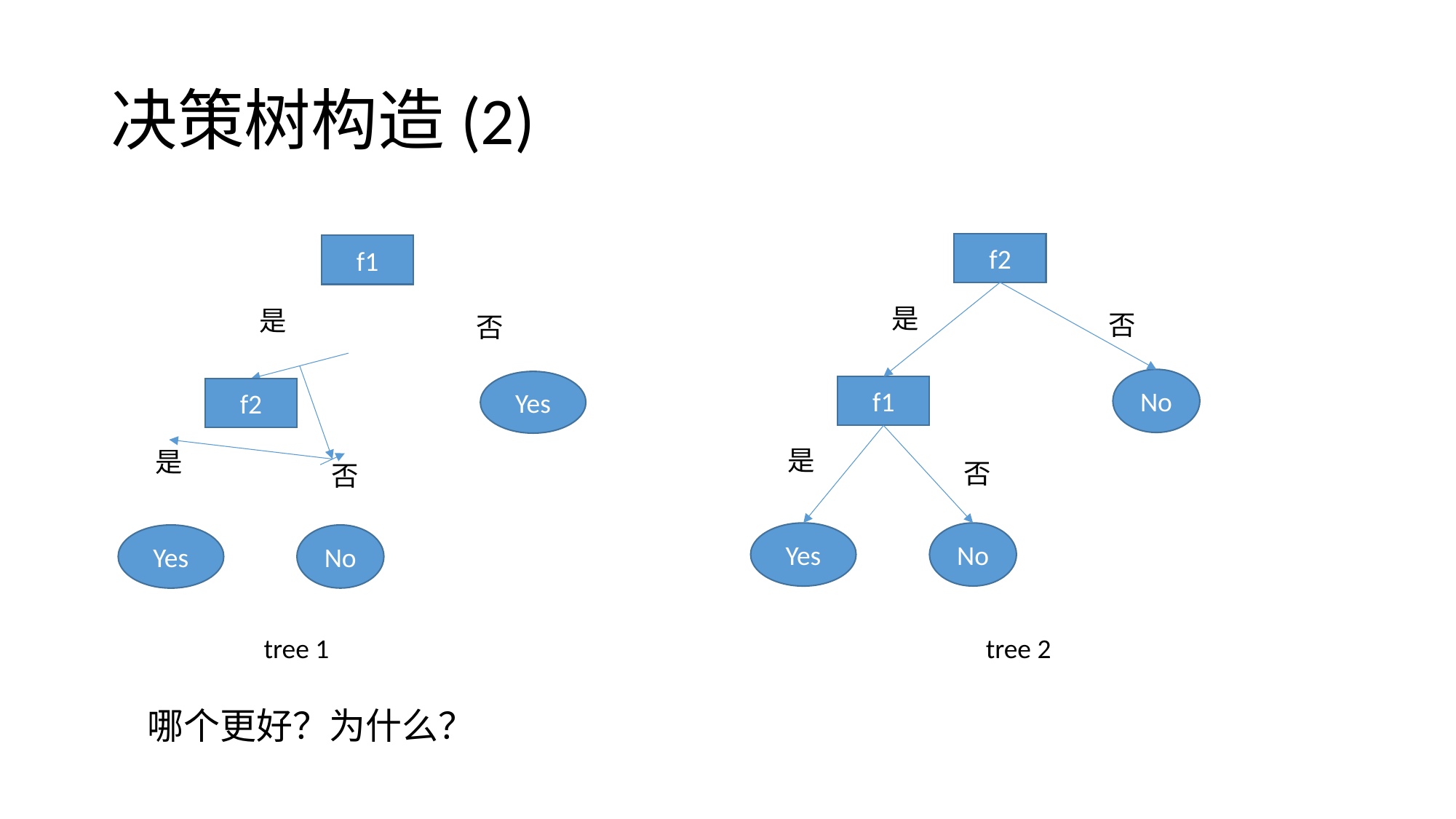

# 决策树构造(2)
f2
是
否
No
f1
是
否
Yes
No
f1
是
否
Yes
f2
是
否
Yes
No
tree 1
tree 2
哪个更好？为什么？